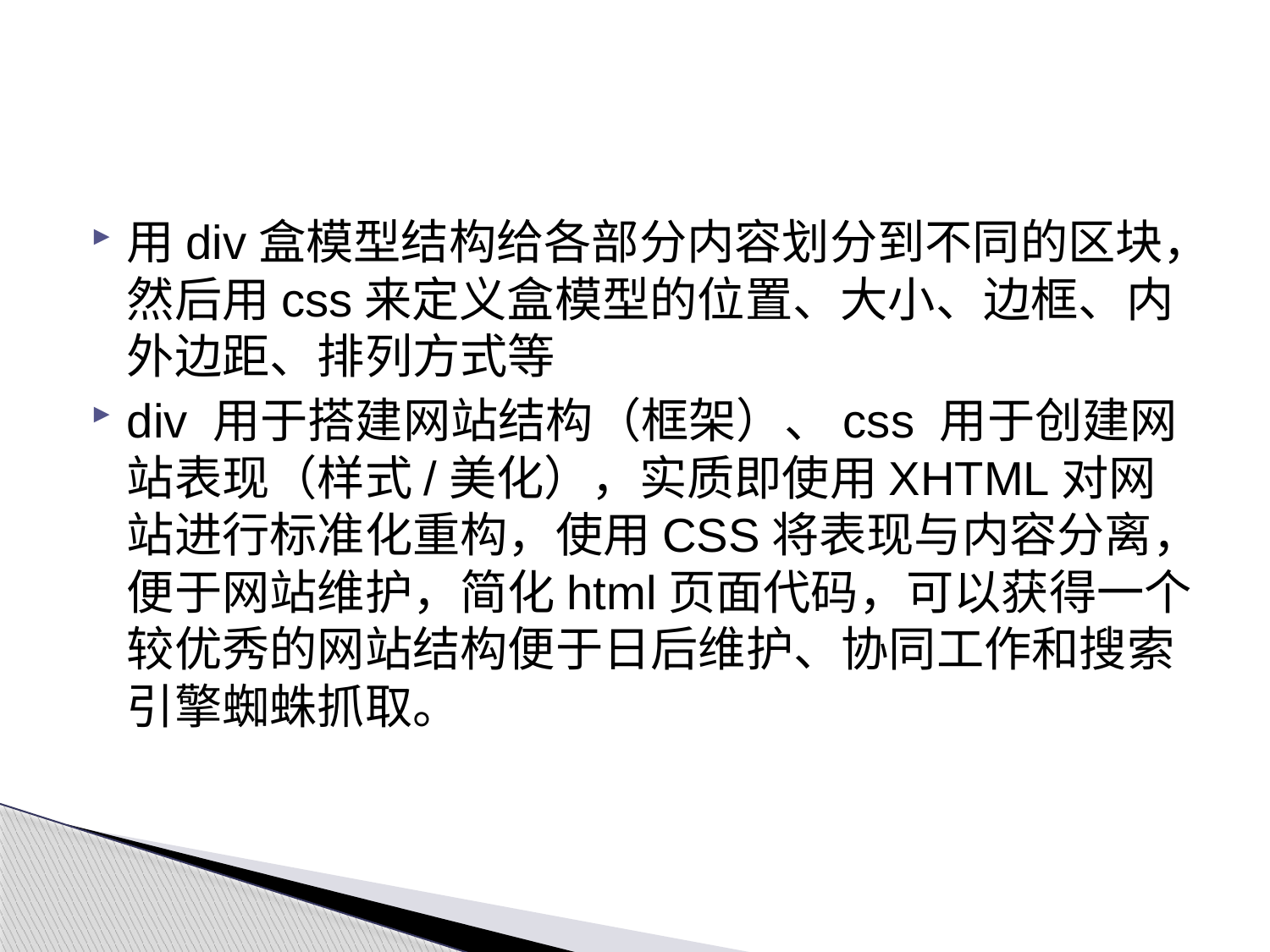

#
用div盒模型结构给各部分内容划分到不同的区块，然后用css来定义盒模型的位置、大小、边框、内外边距、排列方式等
div 用于搭建网站结构（框架）、css 用于创建网站表现（样式/美化），实质即使用XHTML对网站进行标准化重构，使用CSS将表现与内容分离，便于网站维护，简化html页面代码，可以获得一个较优秀的网站结构便于日后维护、协同工作和搜索引擎蜘蛛抓取。